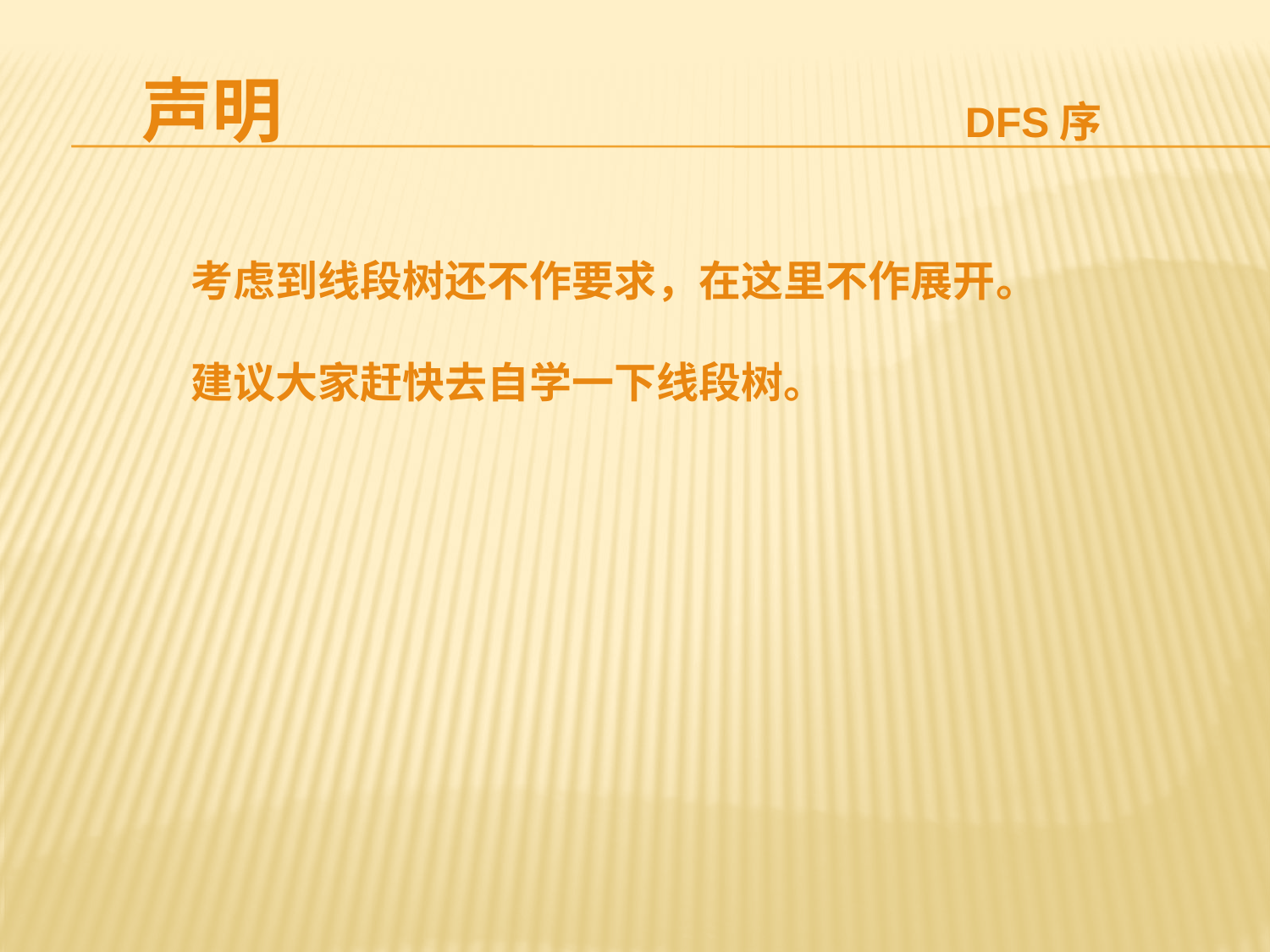

声明
DFS序
考虑到线段树还不作要求，在这里不作展开。

建议大家赶快去自学一下线段树。